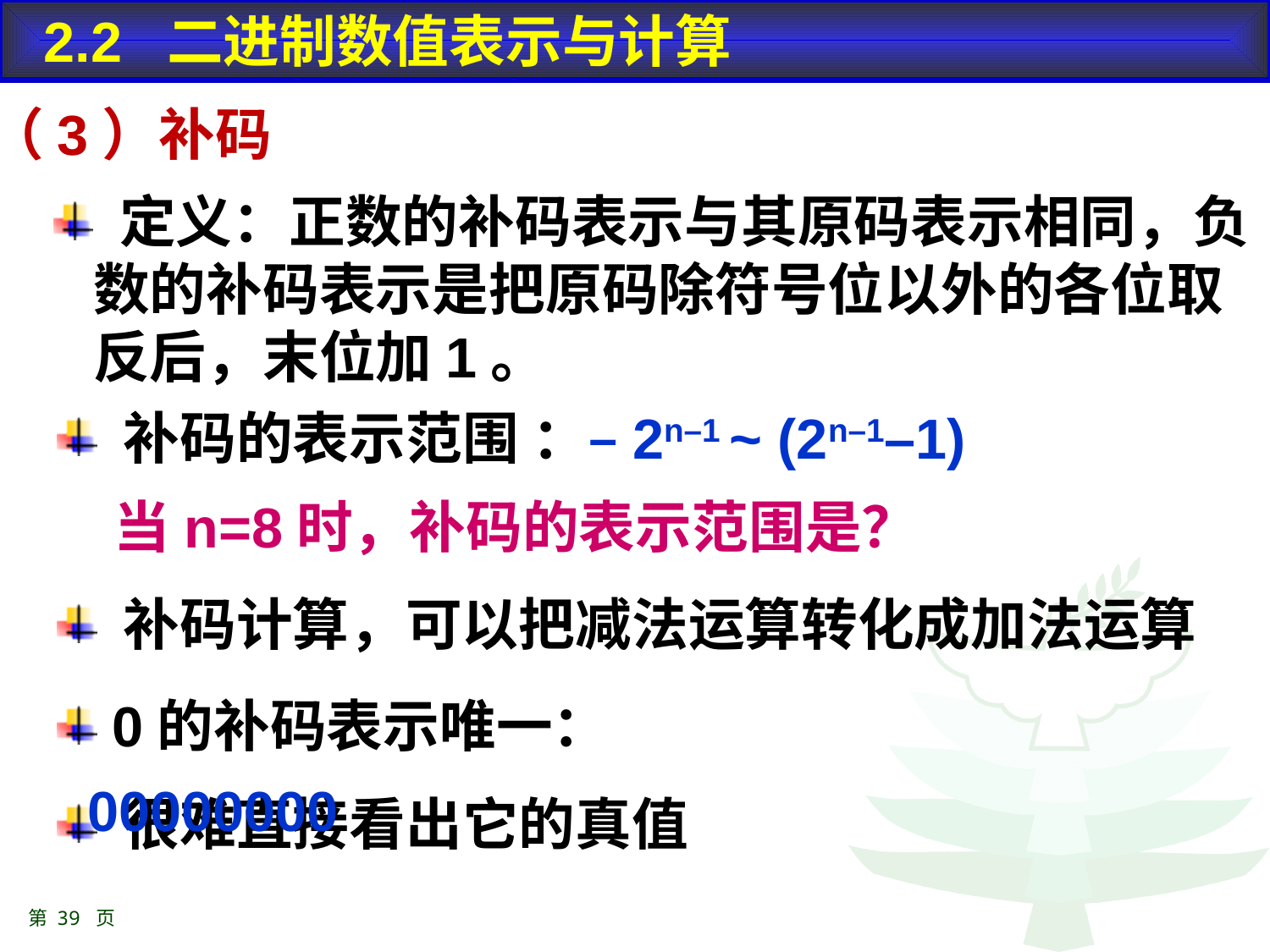

2.2  二进制数值表示与计算
（3）补码
 定义：正数的补码表示与其原码表示相同，负数的补码表示是把原码除符号位以外的各位取反后，末位加1。
 补码的表示范围 ：–2n–1 ~ (2n–1–1)
    当n=8时，补码的表示范围是？
 补码计算，可以把减法运算转化成加法运算
 0的补码表示唯一：00000000
 很难直接看出它的真值